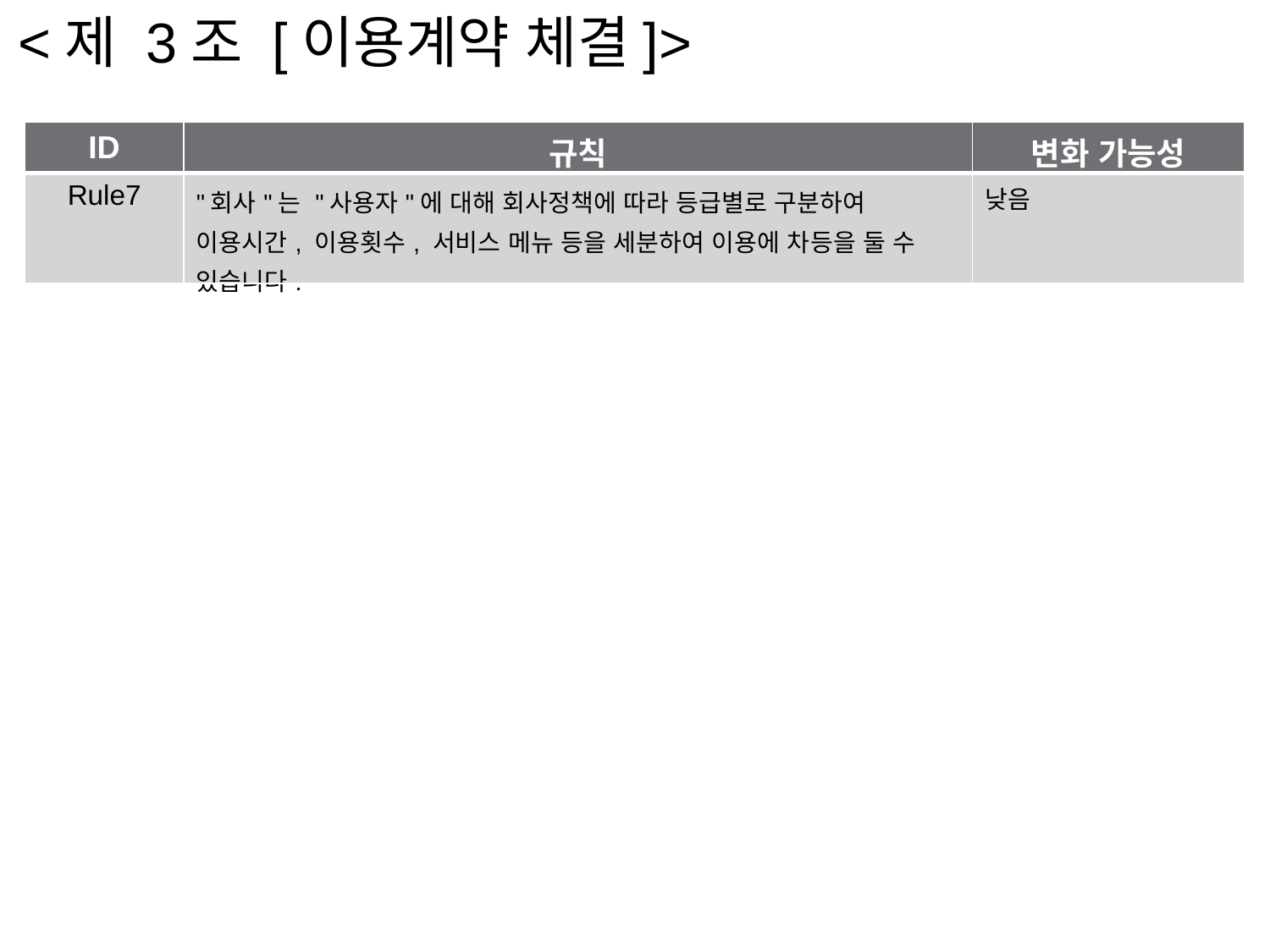

<제 3조 [이용계약 체결]>
| ID | 규칙 | 변화 가능성 |
| --- | --- | --- |
| Rule7 | "회사"는 "사용자"에 대해 회사정책에 따라 등급별로 구분하여 이용시간, 이용횟수, 서비스 메뉴 등을 세분하여 이용에 차등을 둘 수 있습니다. | 낮음 |